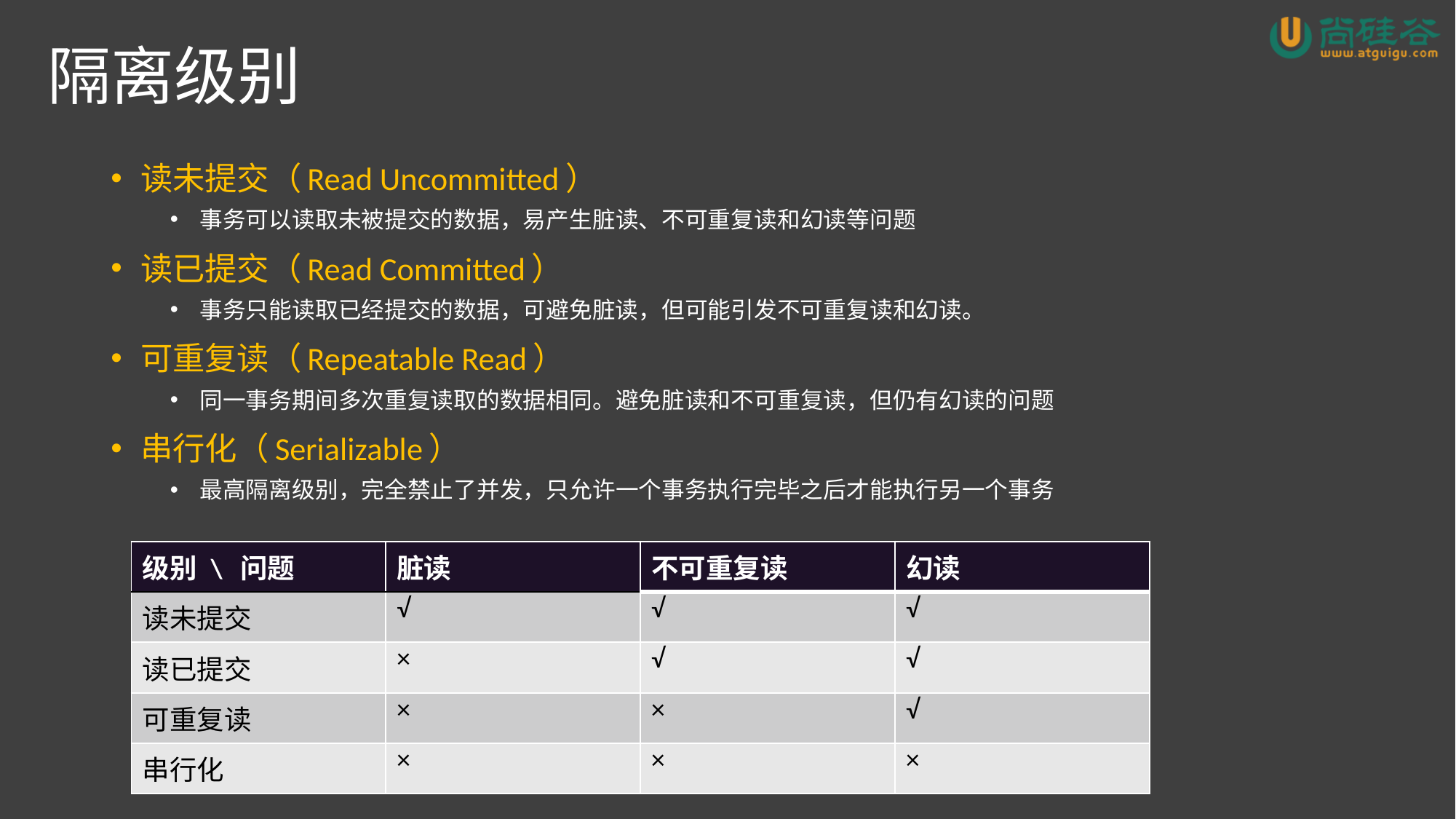

# 隔离级别
读未提交（Read Uncommitted）
事务可以读取未被提交的数据，易产生脏读、不可重复读和幻读等问题
读已提交（Read Committed）
事务只能读取已经提交的数据，可避免脏读，但可能引发不可重复读和幻读。
可重复读（Repeatable Read）
同一事务期间多次重复读取的数据相同。避免脏读和不可重复读，但仍有幻读的问题
串行化（Serializable）
最高隔离级别，完全禁止了并发，只允许一个事务执行完毕之后才能执行另一个事务
| 级别 \ 问题 | 脏读 | 不可重复读 | 幻读 |
| --- | --- | --- | --- |
| 读未提交 | √ | √ | √ |
| 读已提交 | × | √ | √ |
| 可重复读 | × | × | √ |
| 串行化 | × | × | × |